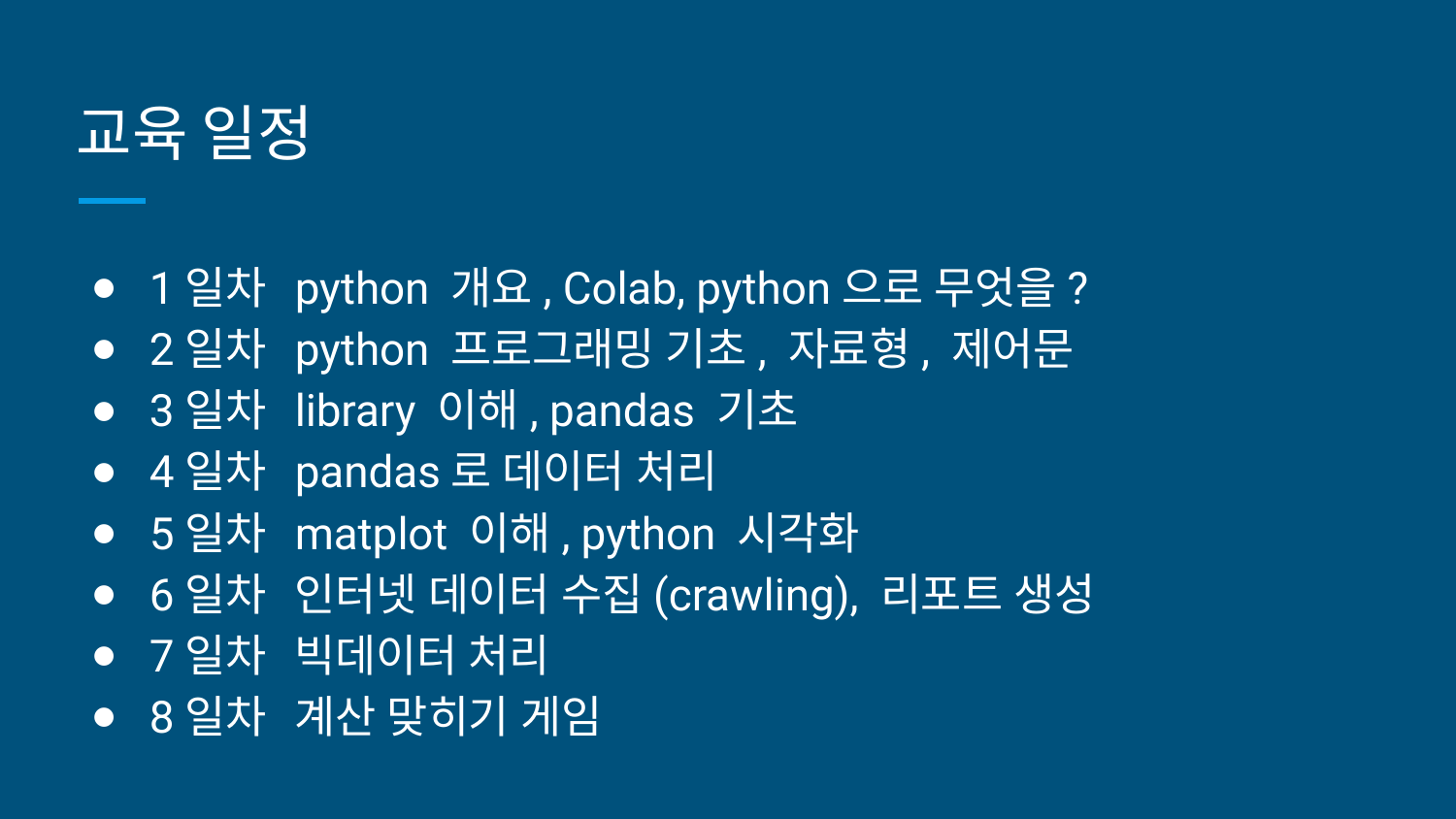

# 교육 일정
1일차	python 개요, Colab, python으로 무엇을?
2일차	python 프로그래밍 기초, 자료형, 제어문
3일차	library 이해, pandas 기초
4일차	pandas로 데이터 처리
5일차	matplot 이해, python 시각화
6일차	인터넷 데이터 수집(crawling), 리포트 생성
7일차	빅데이터 처리
8일차	계산 맞히기 게임